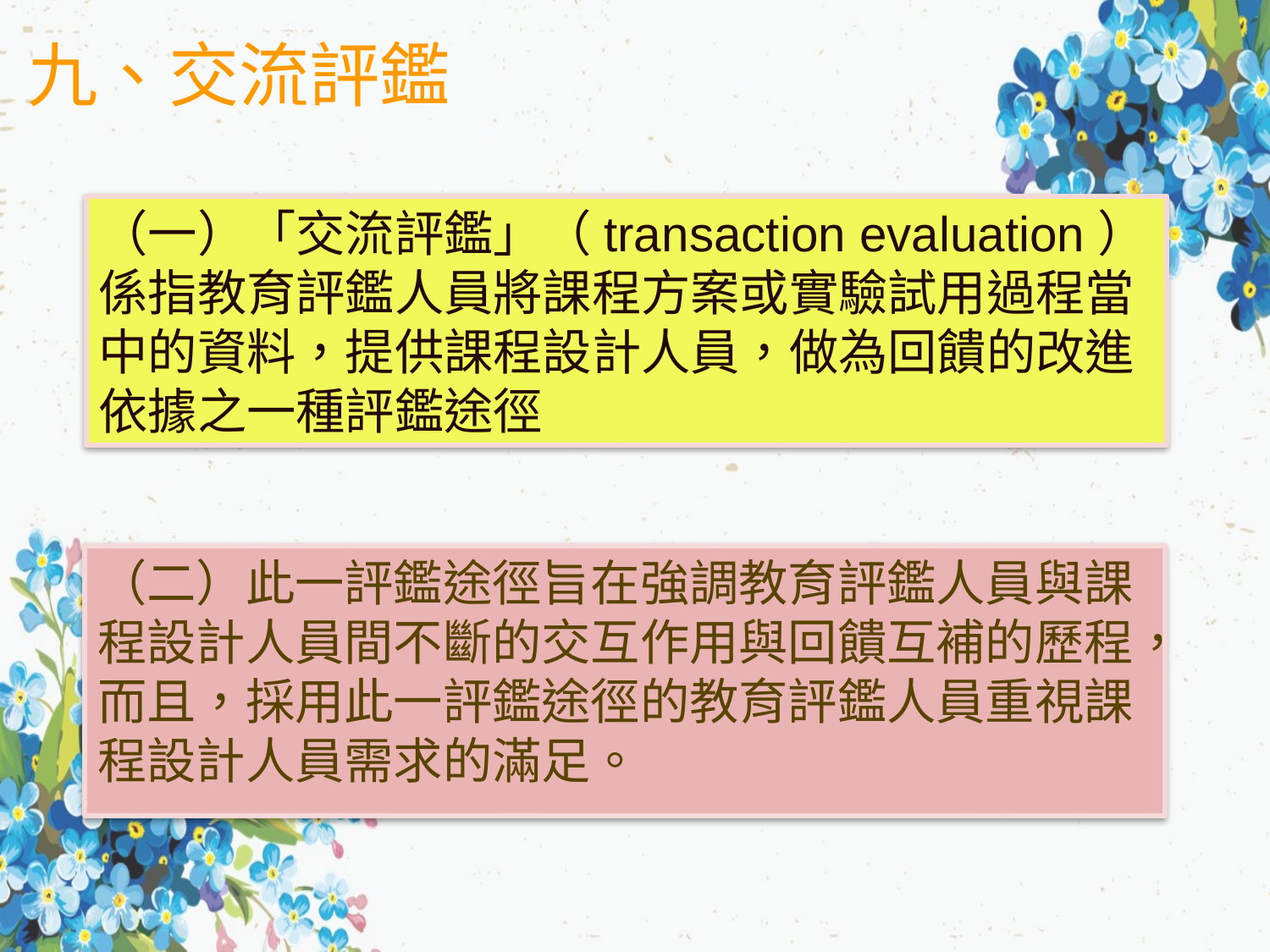

# 九、交流評鑑
（一）「交流評鑑」（transaction evaluation）係指教育評鑑人員將課程方案或實驗試用過程當中的資料，提供課程設計人員，做為回饋的改進依據之一種評鑑途徑
（二）此一評鑑途徑旨在強調教育評鑑人員與課程設計人員間不斷的交互作用與回饋互補的歷程，而且，採用此一評鑑途徑的教育評鑑人員重視課程設計人員需求的滿足。